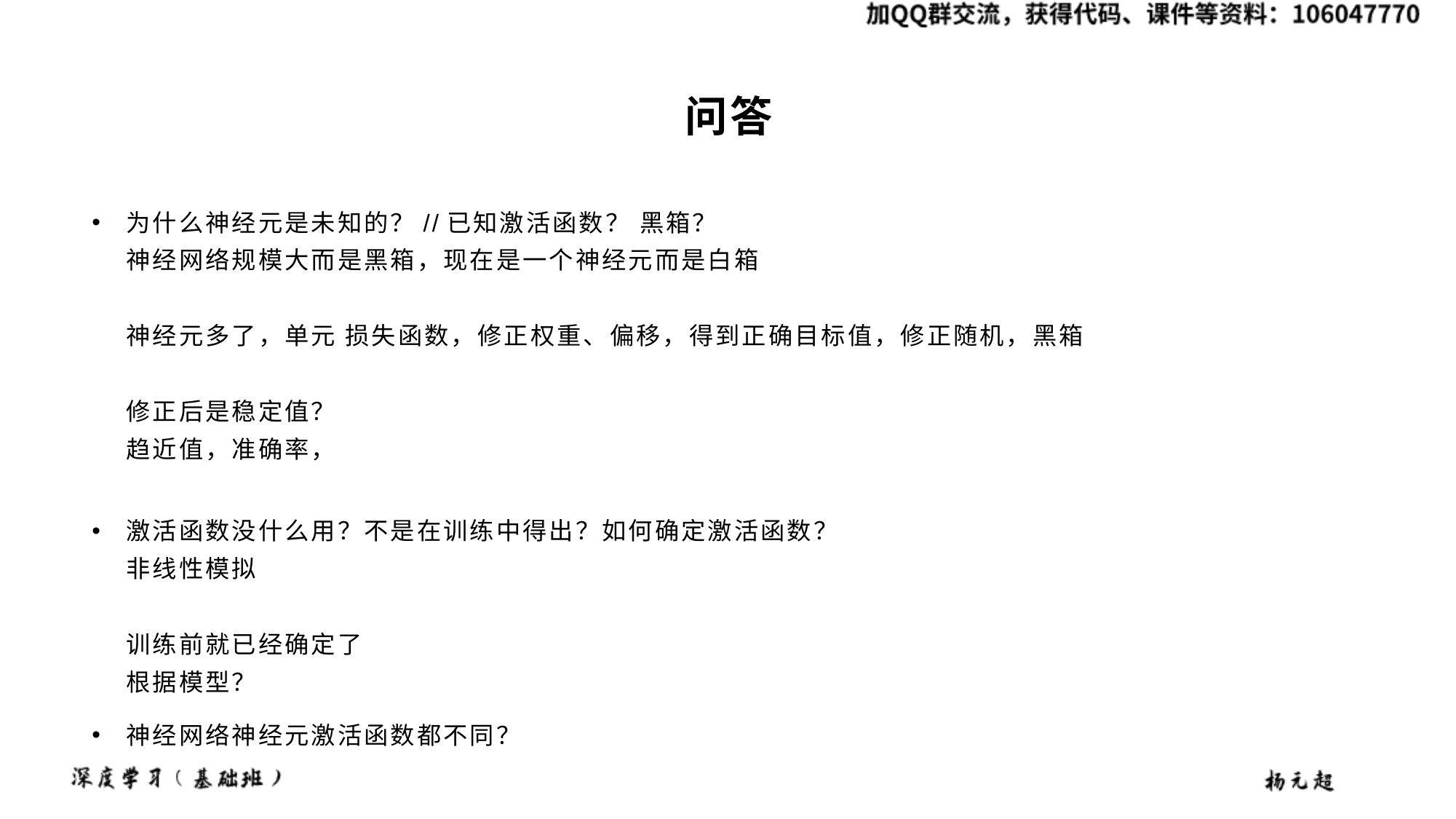

# 问答
为什么神经元是未知的？//已知激活函数？ 黑箱？
神经网络规模大而是黑箱，现在是一个神经元而是白箱
神经元多了，单元 损失函数，修正权重、偏移，得到正确目标值，修正随机，黑箱
修正后是稳定值？
趋近值，准确率，
激活函数没什么用？不是在训练中得出？如何确定激活函数？
非线性模拟
训练前就已经确定了
根据模型？
神经网络神经元激活函数都不同？